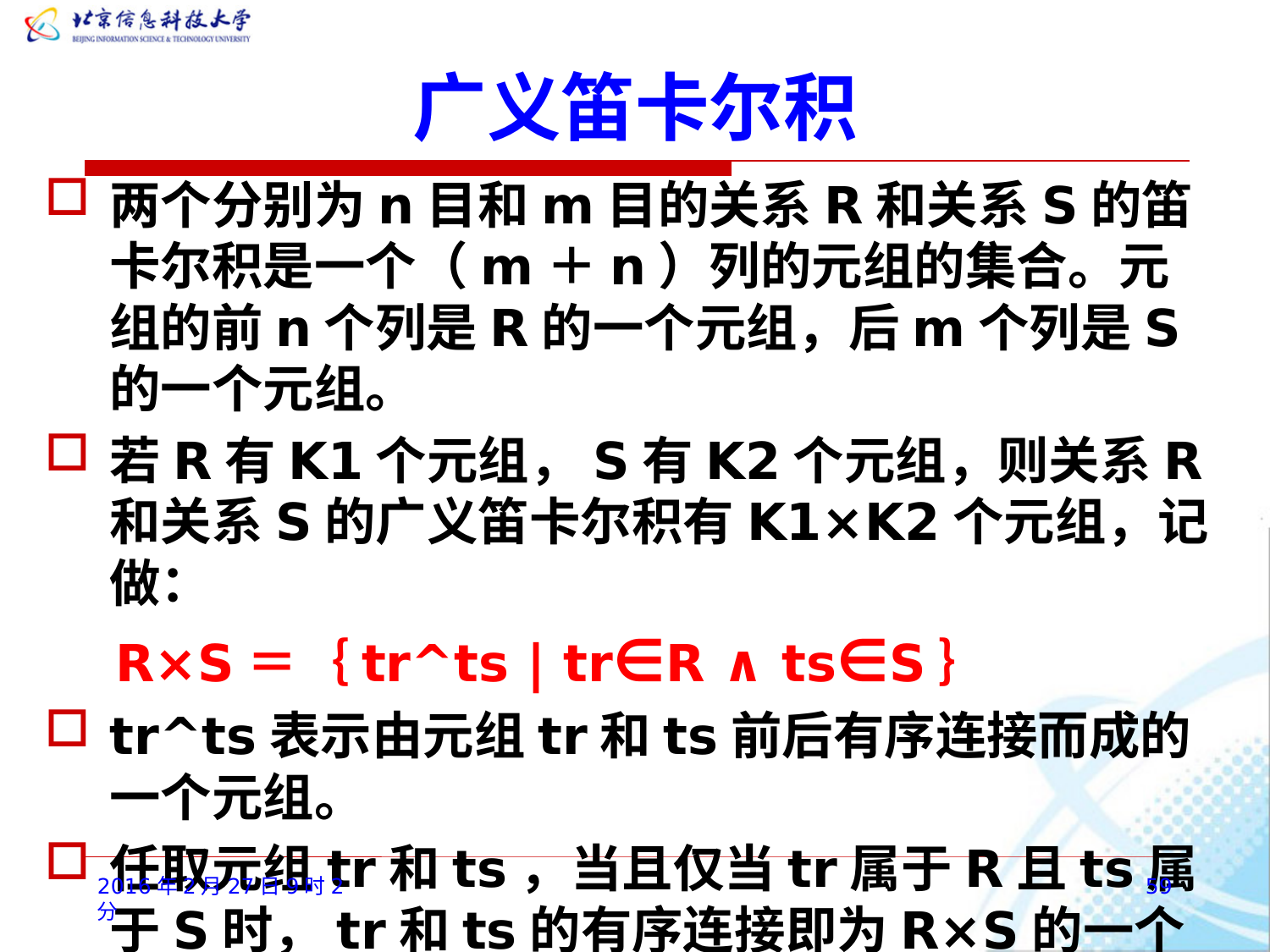

# 广义笛卡尔积
两个分别为n目和m目的关系R和关系S的笛卡尔积是一个（m＋n）列的元组的集合。元组的前n个列是R的一个元组，后m个列是S的一个元组。
若R有K1个元组，S有K2个元组，则关系R和关系S的广义笛卡尔积有K1×K2个元组，记做：
    R×S＝｛tr^ts | tr∈R ∧ ts∈S｝
tr^ts表示由元组tr和ts前后有序连接而成的一个元组。
任取元组tr和ts，当且仅当tr属于R且ts属于S时，tr和ts的有序连接即为R×S的一个元组。
2016年2月27日9时2分
59